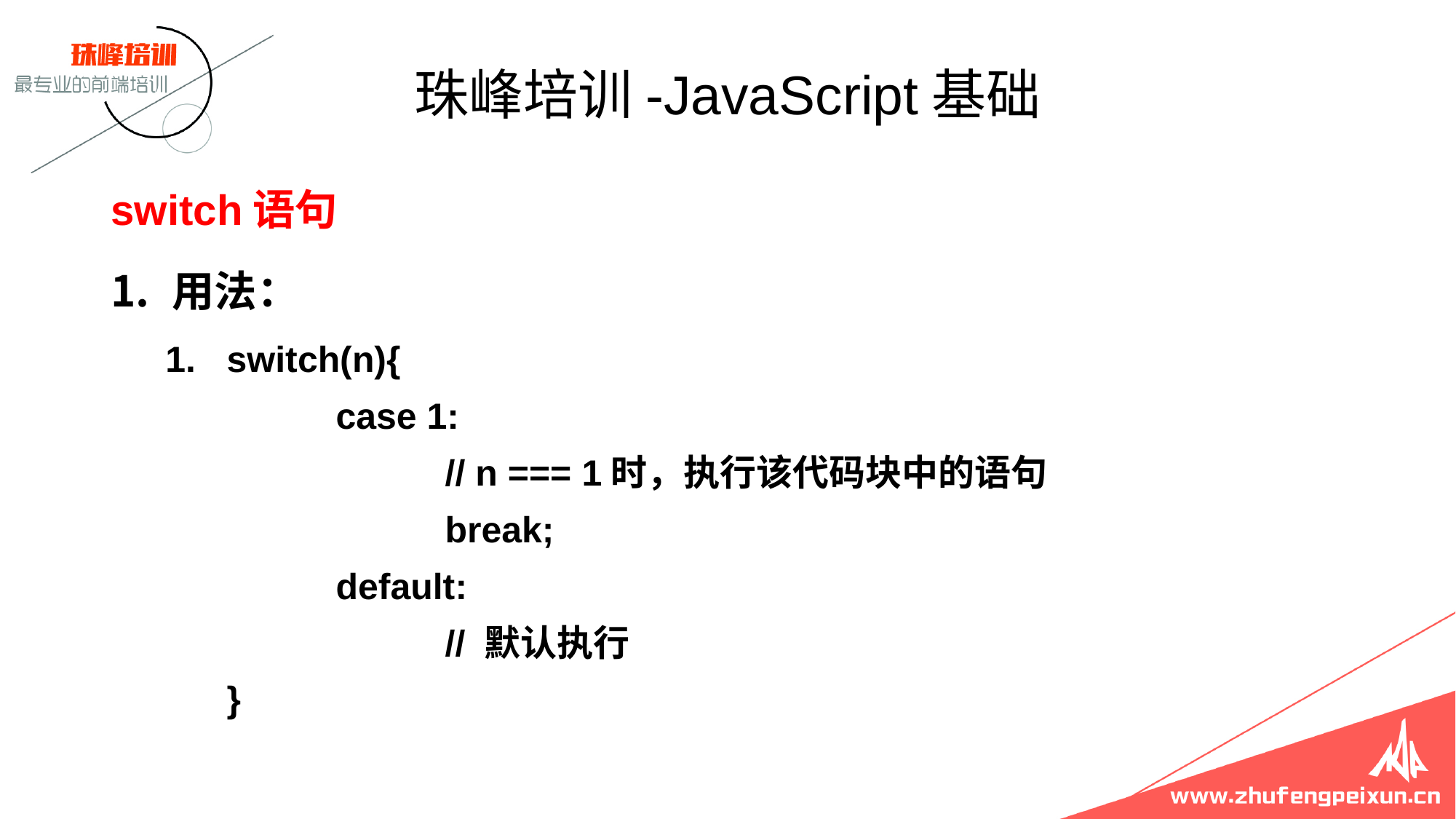

# 珠峰培训-JavaScript基础
switch语句
用法：
switch(n){
	case 1:
		// n === 1时，执行该代码块中的语句
		break;
	default:
		// 默认执行
}